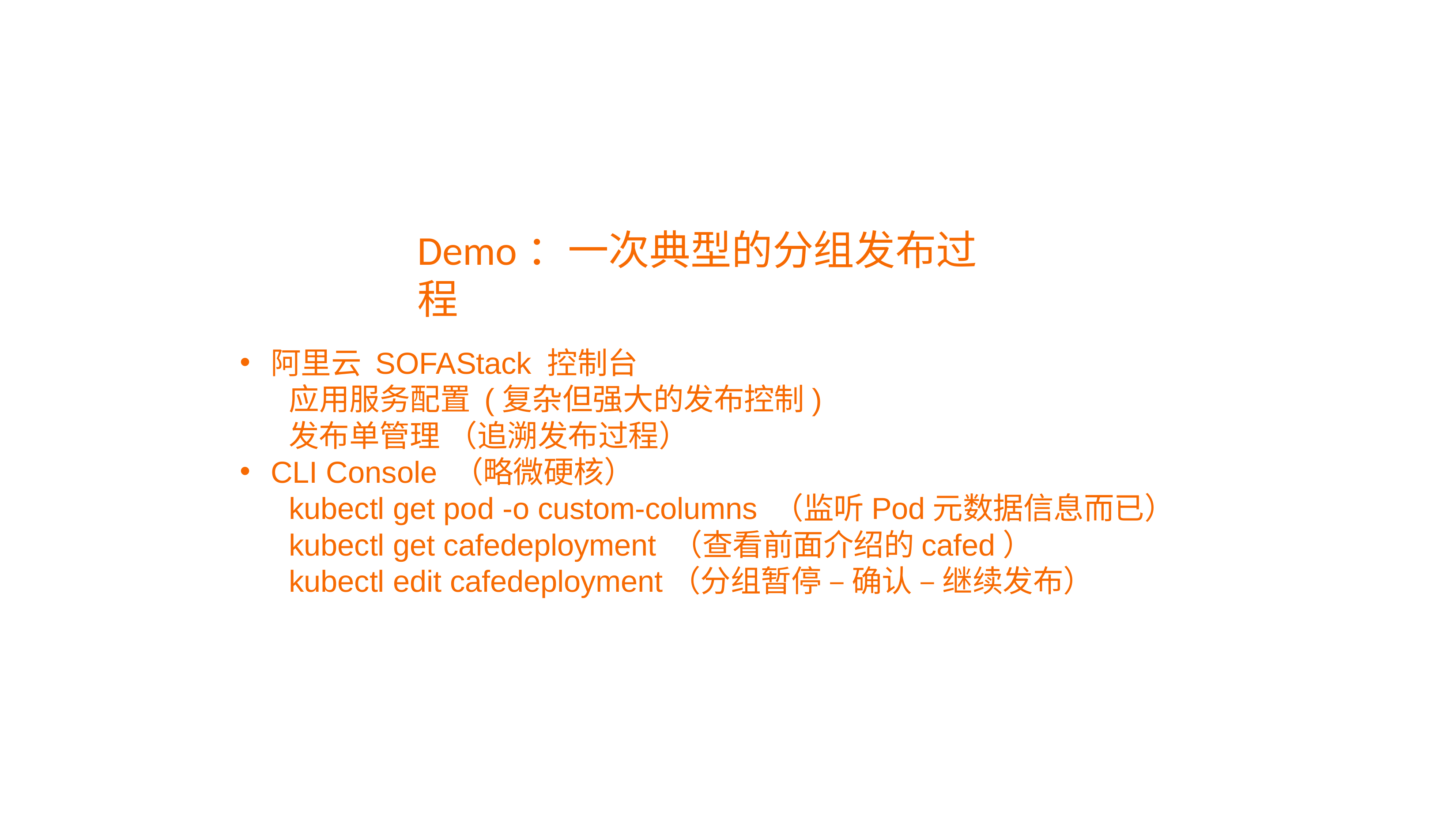

# Demo：一次典型的分组发布过程
阿里云 SOFAStack 控制台
应用服务配置 (复杂但强大的发布控制)
发布单管理 （追溯发布过程）
CLI Console （略微硬核）
kubectl get pod -o custom-columns （监听Pod元数据信息而已）
kubectl get cafedeployment （查看前面介绍的cafed）
kubectl edit cafedeployment（分组暂停 – 确认 – 继续发布）